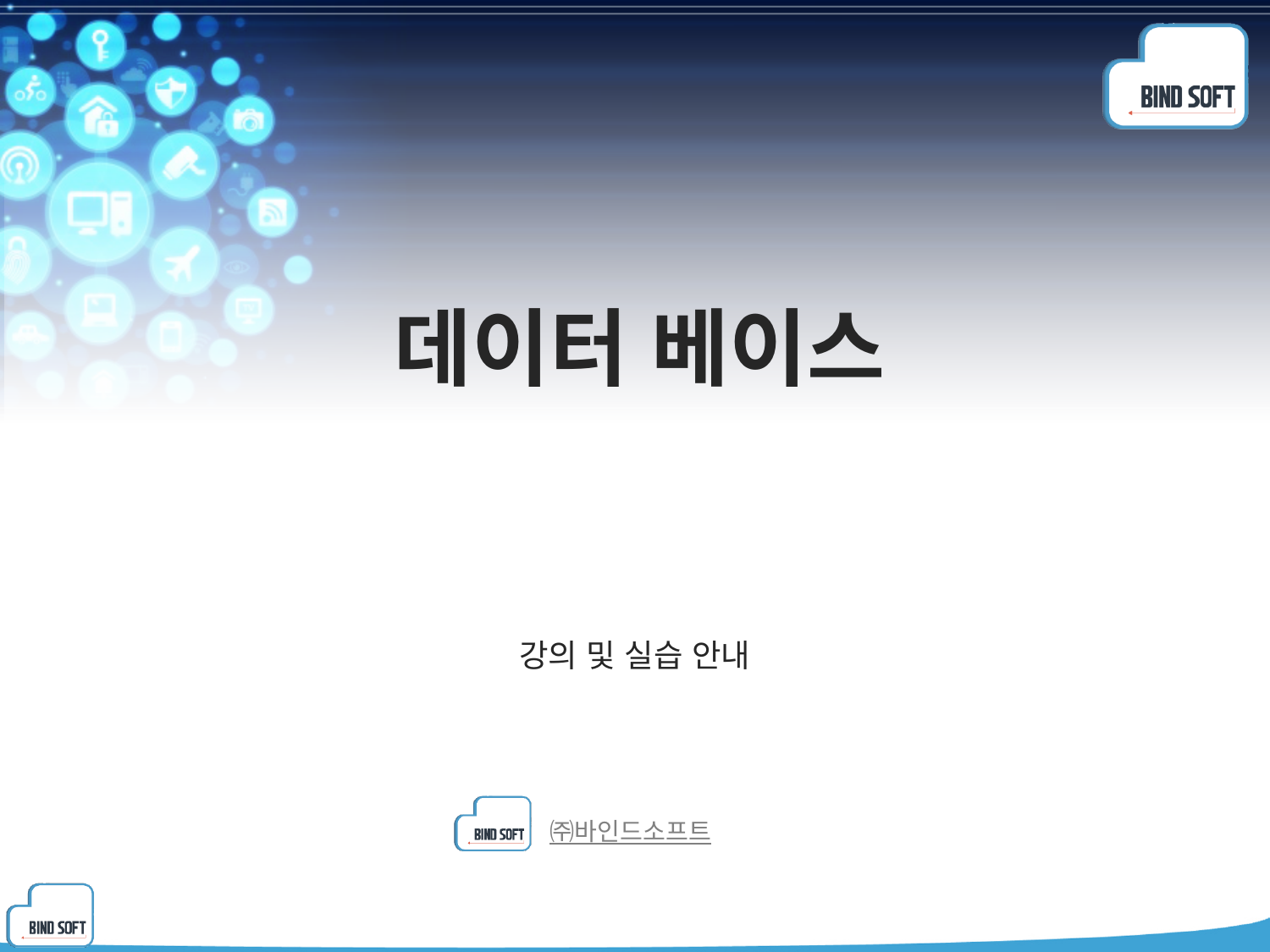

# 데이터 베이스
강의 및 실습 안내